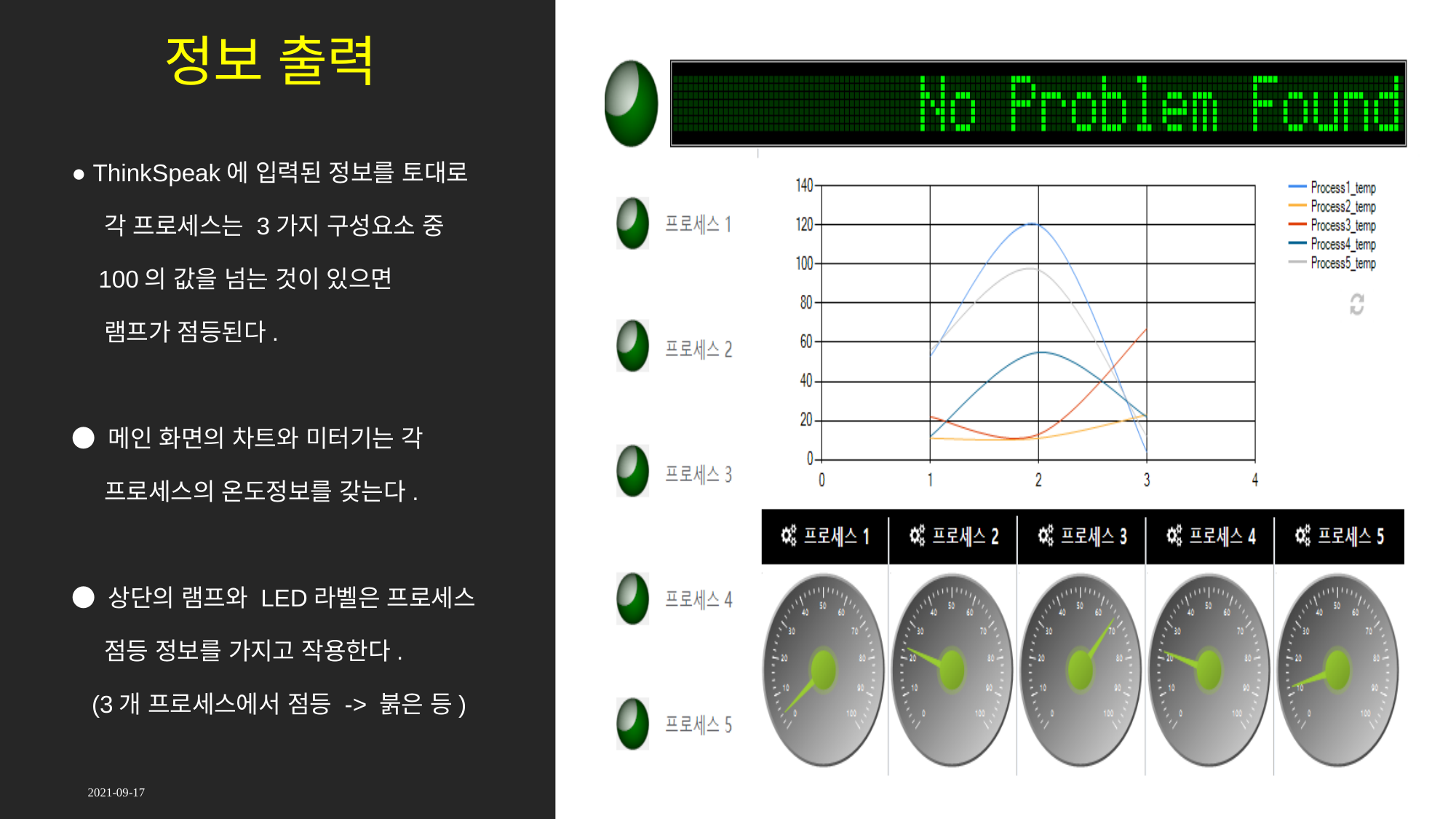

# 정보 출력

● ThinkSpeak에 입력된 정보를 토대로
    각 프로세스는 3가지 구성요소 중
    100의 값을 넘는 것이 있으면
    램프가 점등된다.

● 메인 화면의 차트와 미터기는 각
    프로세스의 온도정보를 갖는다.

● 상단의 램프와 LED라벨은 프로세스
    점등 정보를 가지고 작용한다.
   (3개 프로세스에서 점등 -> 붉은 등)
2021-09-17